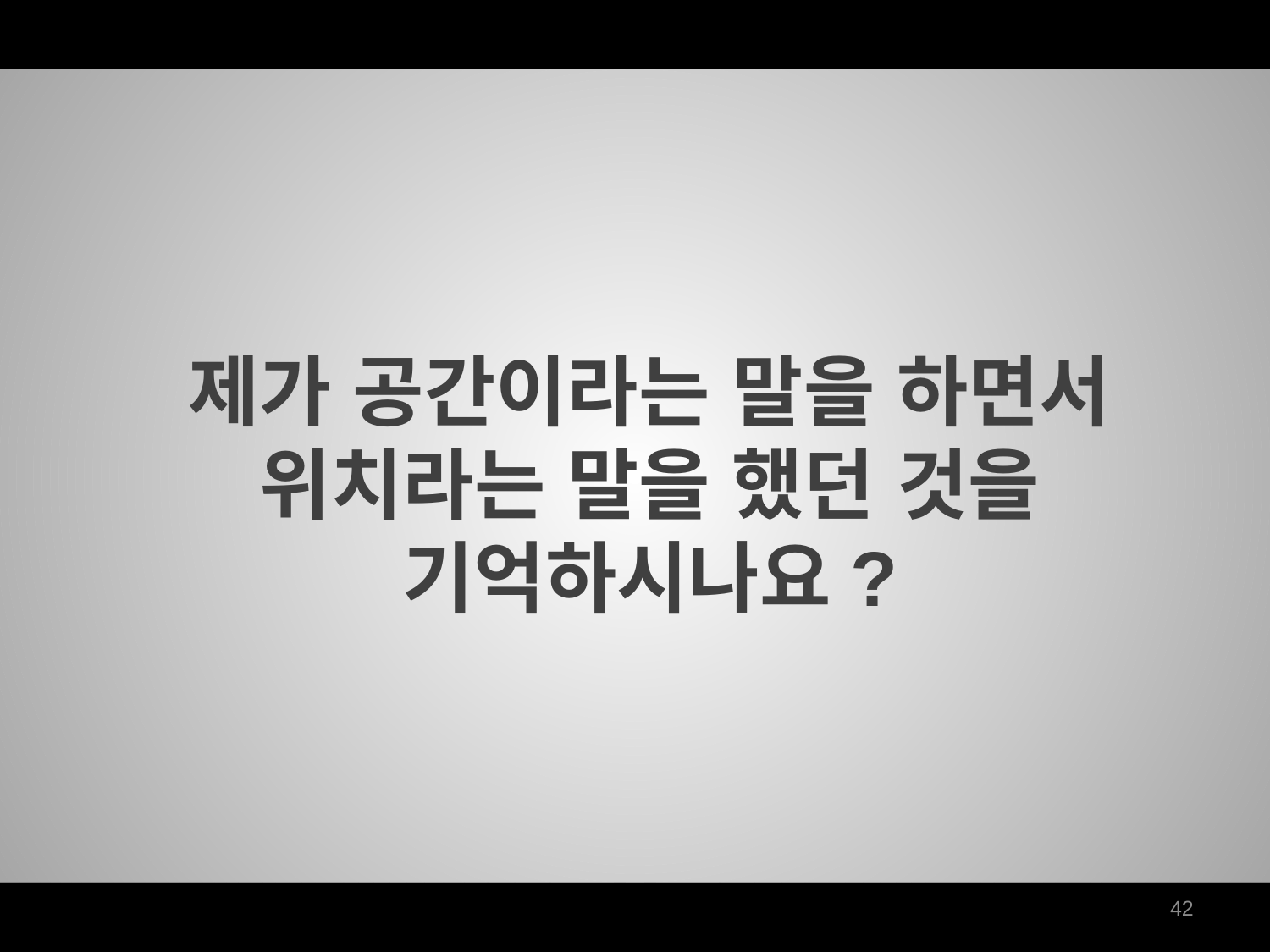

제가 공간이라는 말을 하면서
위치라는 말을 했던 것을
기억하시나요?
42